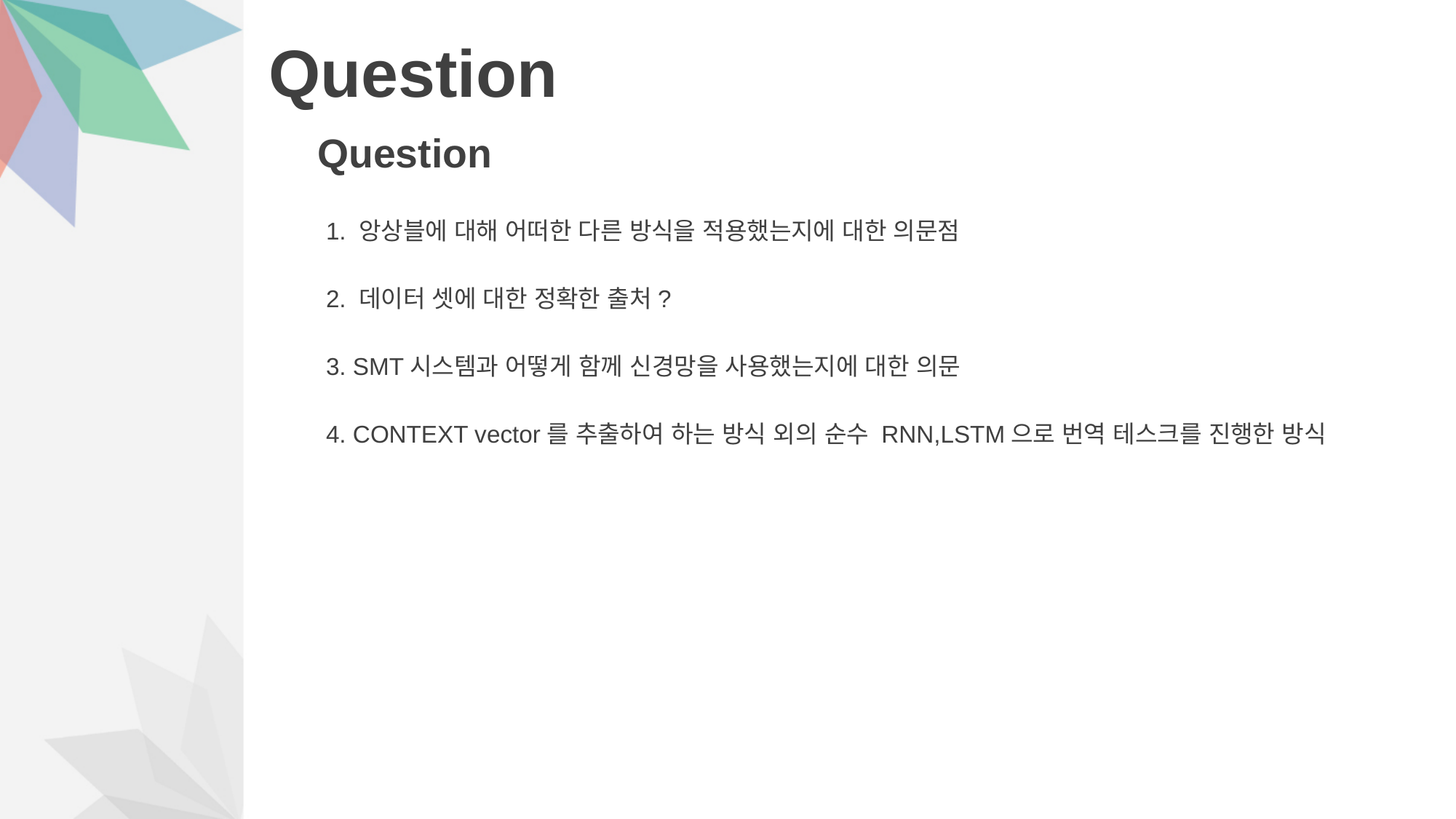

# Question
Question
1. 앙상블에 대해 어떠한 다른 방식을 적용했는지에 대한 의문점

2. 데이터 셋에 대한 정확한 출처?

3. SMT시스템과 어떻게 함께 신경망을 사용했는지에 대한 의문

4. CONTEXT vector를 추출하여 하는 방식 외의 순수 RNN,LSTM으로 번역 테스크를 진행한 방식